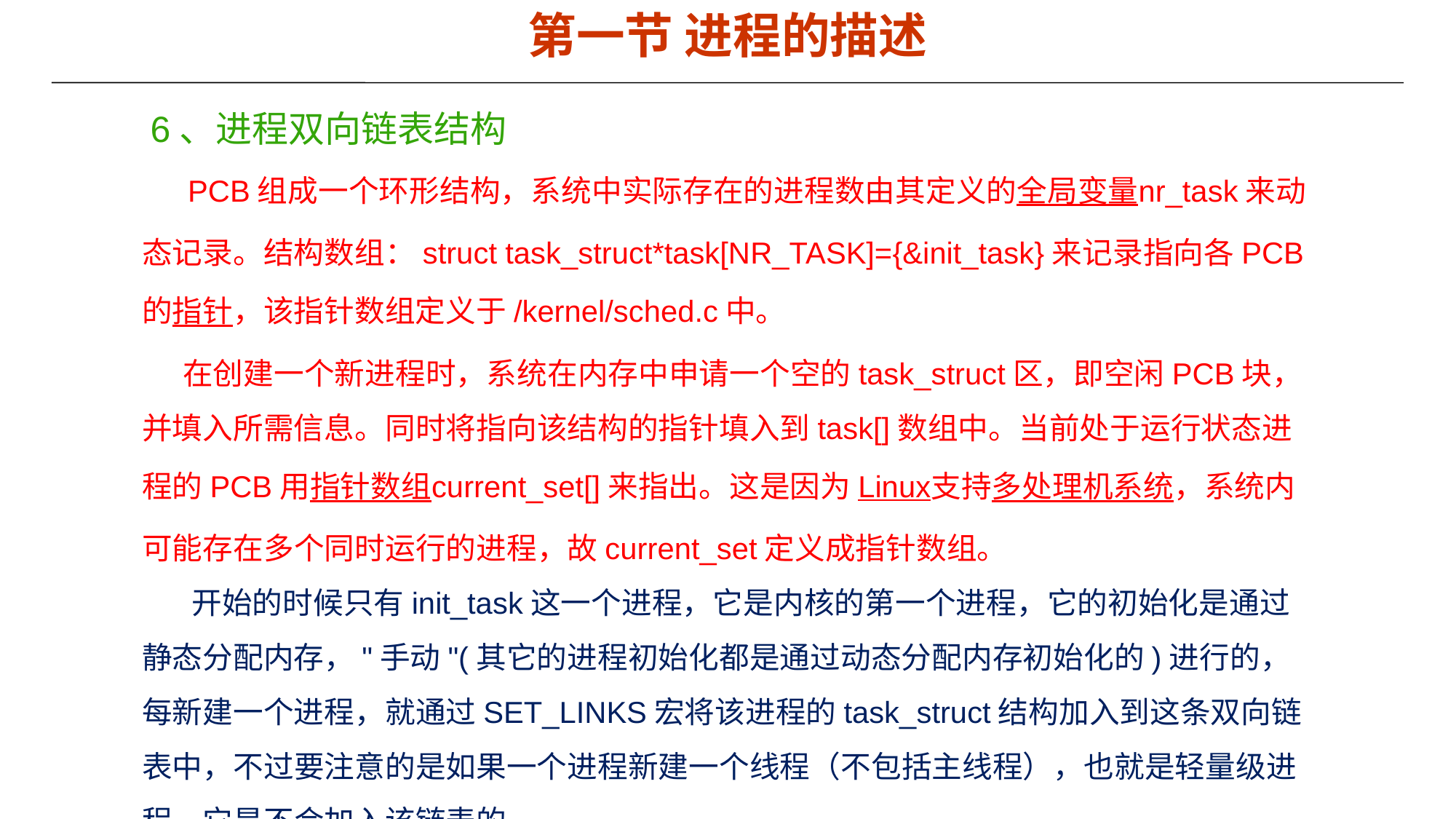

第一节 进程的描述

 6、进程双向链表结构
      PCB组成一个环形结构，系统中实际存在的进程数由其定义的全局变量nr_task来动态记录。结构数组：struct task_struct*task[NR_TASK]={&init_task}来记录指向各PCB的指针，该指针数组定义于/kernel/sched.c中。
     在创建一个新进程时，系统在内存中申请一个空的task_struct区，即空闲PCB块，并填入所需信息。同时将指向该结构的指针填入到task[]数组中。当前处于运行状态进程的PCB用指针数组current_set[]来指出。这是因为Linux支持多处理机系统，系统内可能存在多个同时运行的进程，故current_set定义成指针数组。
       开始的时候只有init_task这一个进程，它是内核的第一个进程，它的初始化是通过静态分配内存，"手动"(其它的进程初始化都是通过动态分配内存初始化的)进行的，每新建一个进程，就通过SET_LINKS宏将该进程的task_struct结构加入到这条双向链表中，不过要注意的是如果一个进程新建一个线程（不包括主线程），也就是轻量级进程，它是不会加入该链表的。